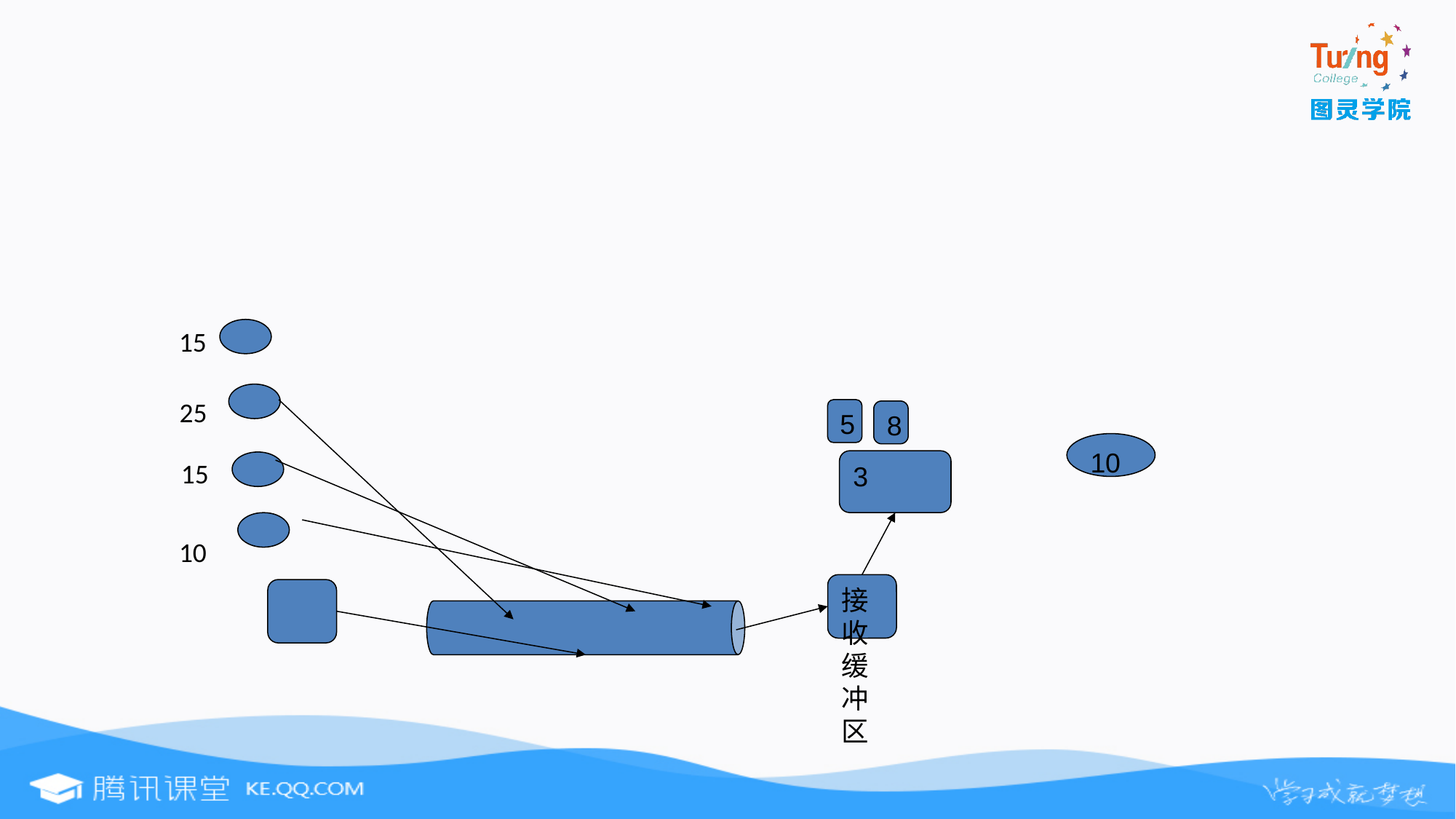

15

25
5
8
10
15
3

10
接收缓冲区